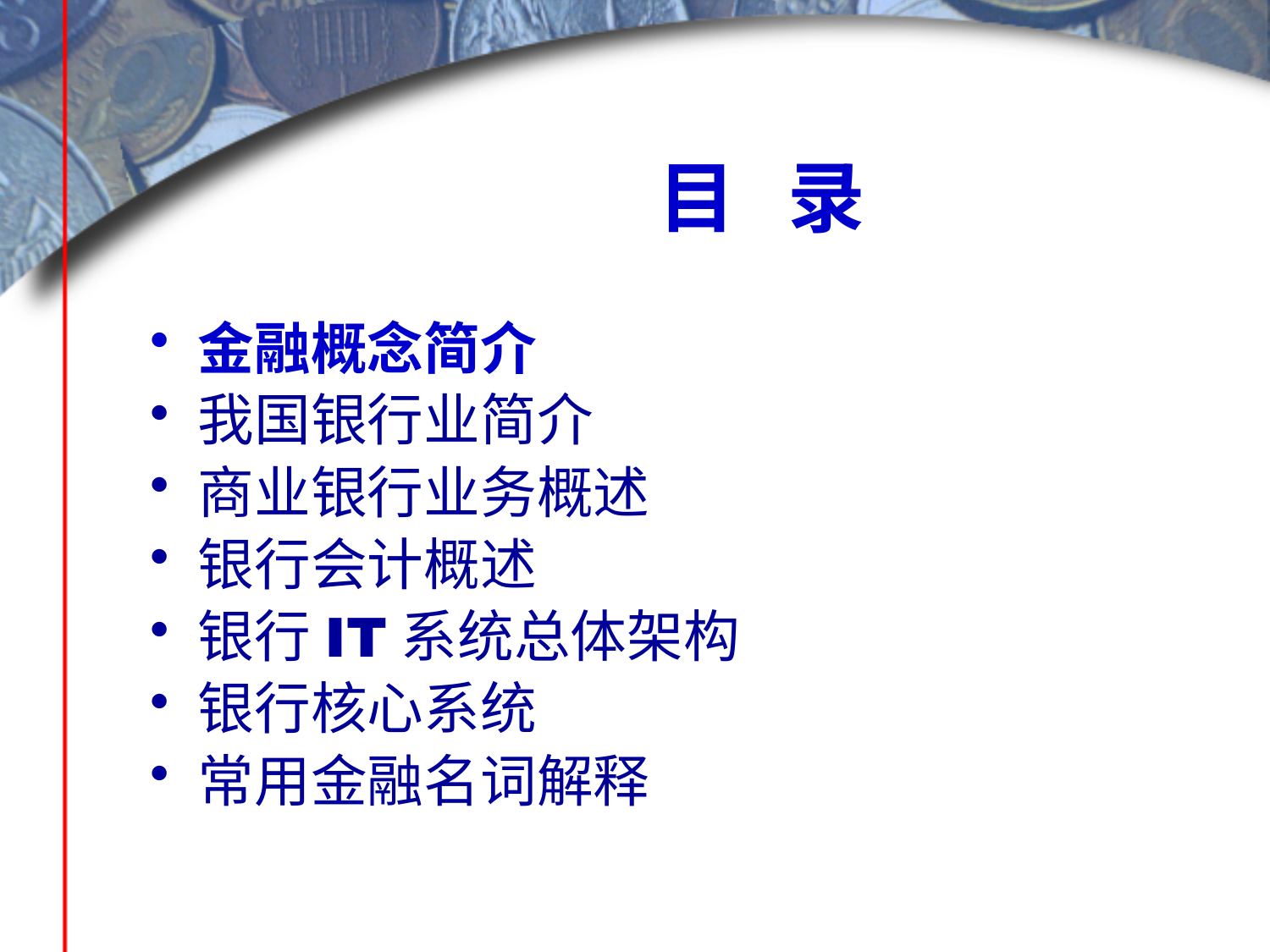

# 目   录
金融概念简介
我国银行业简介
商业银行业务概述
银行会计概述
银行IT系统总体架构
银行核心系统
常用金融名词解释